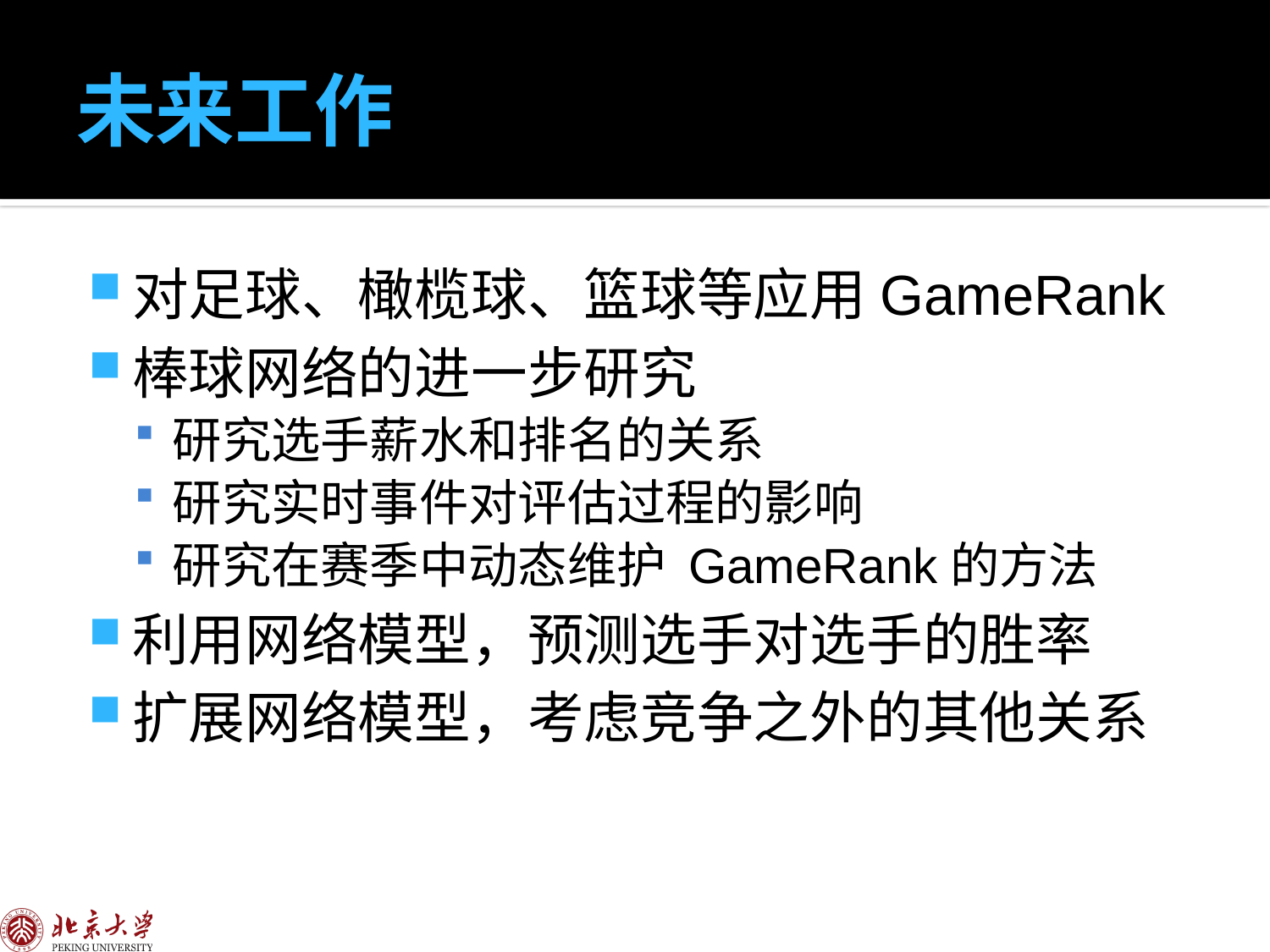

# 未来工作
对足球、橄榄球、篮球等应用GameRank
棒球网络的进一步研究
研究选手薪水和排名的关系
研究实时事件对评估过程的影响
研究在赛季中动态维护 GameRank的方法
利用网络模型，预测选手对选手的胜率
扩展网络模型，考虑竞争之外的其他关系